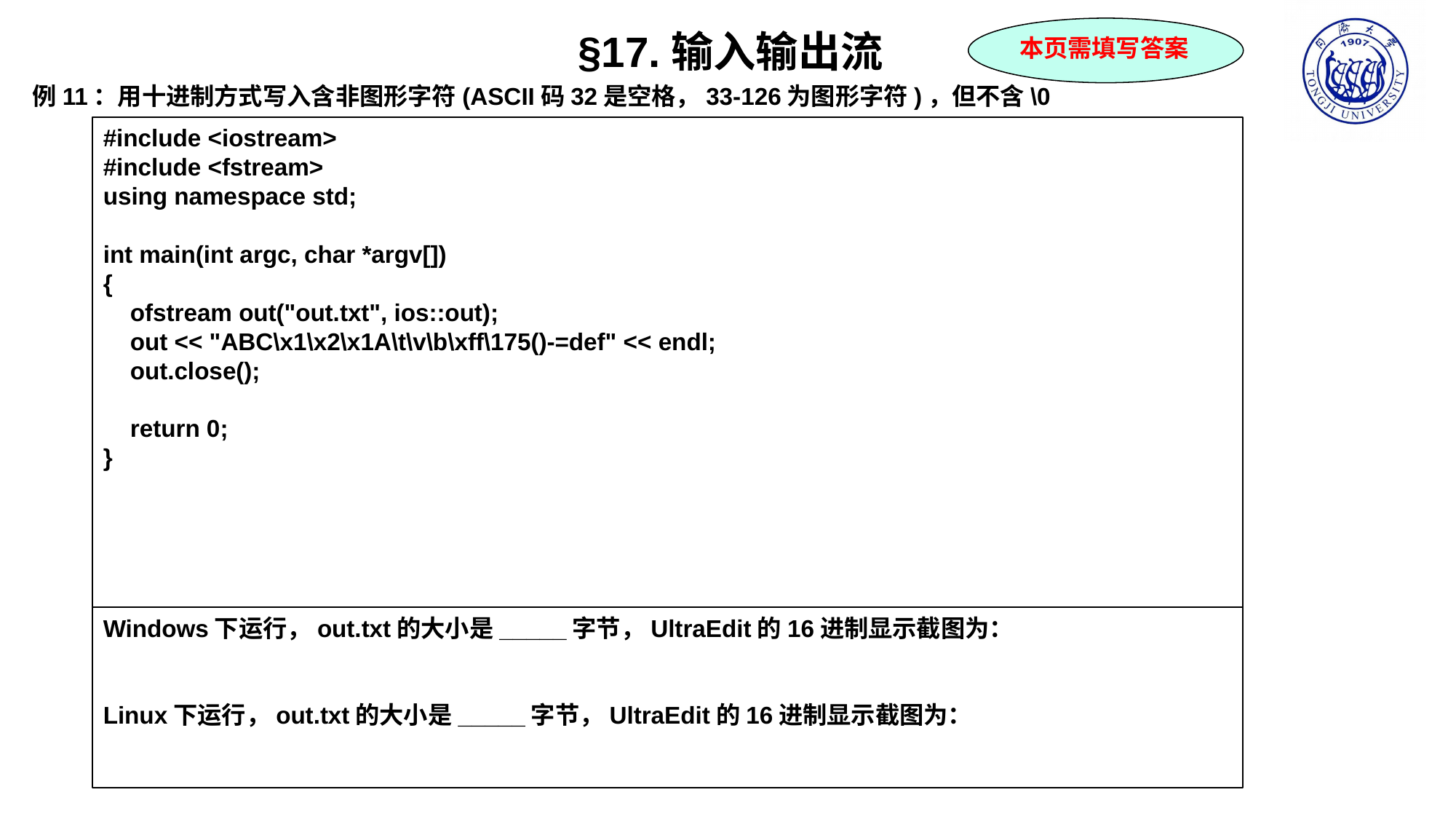

本页需填写答案
§17.输入输出流
例11：用十进制方式写入含非图形字符(ASCII码32是空格，33-126为图形字符)，但不含\0
#include <iostream>
#include <fstream>
using namespace std;

int main(int argc, char *argv[])
{
    ofstream out("out.txt", ios::out);
    out << "ABC\x1\x2\x1A\t\v\b\xff\175()-=def" << endl;
    out.close();

    return 0;
}
Windows下运行，out.txt的大小是_____字节，UltraEdit的16进制显示截图为：

Linux下运行，out.txt的大小是_____字节，UltraEdit的16进制显示截图为：